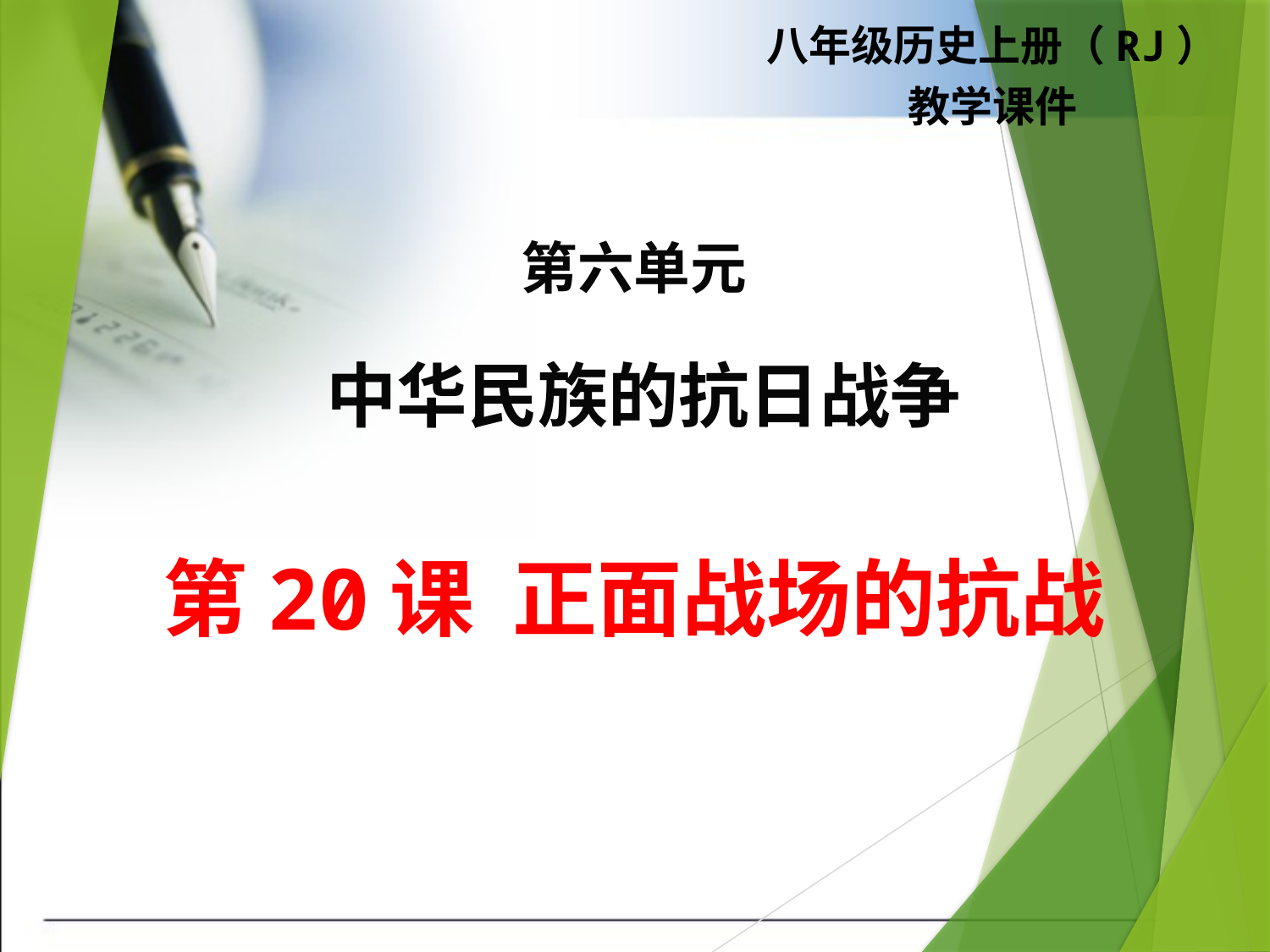

八年级历史上册（RJ）
教学课件
第六单元

中华民族的抗日战争
第20课  正面战场的抗战